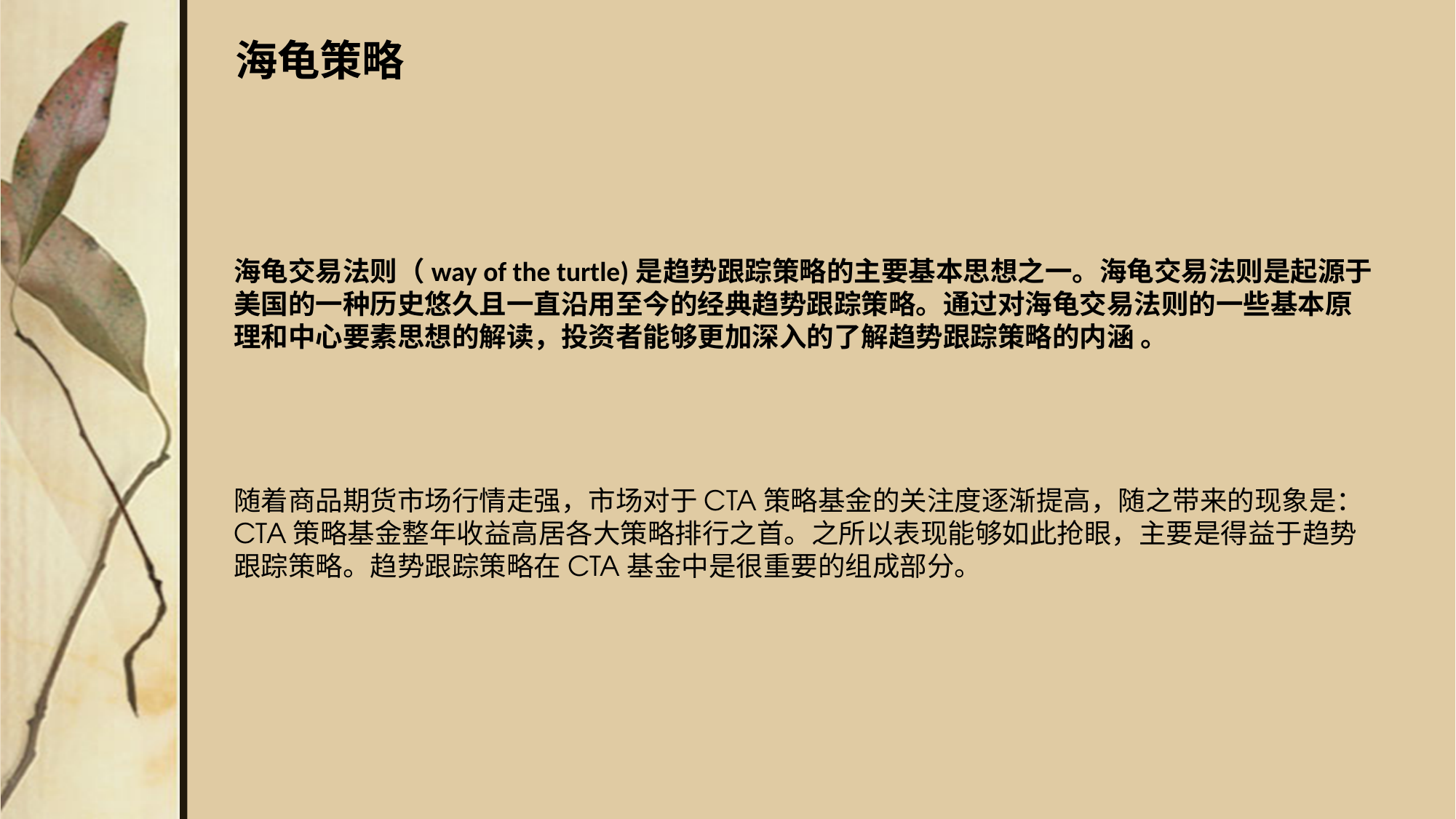

海龟策略
海龟交易法则（way of the turtle)是趋势跟踪策略的主要基本思想之一。海龟交易法则是起源于美国的一种历史悠久且一直沿用至今的经典趋势跟踪策略。通过对海龟交易法则的一些基本原理和中心要素思想的解读，投资者能够更加深入的了解趋势跟踪策略的内涵 。
随着商品期货市场行情走强，市场对于CTA策略基金的关注度逐渐提高，随之带来的现象是：CTA策略基金整年收益高居各大策略排行之首。之所以表现能够如此抢眼，主要是得益于趋势跟踪策略。趋势跟踪策略在CTA基金中是很重要的组成部分。